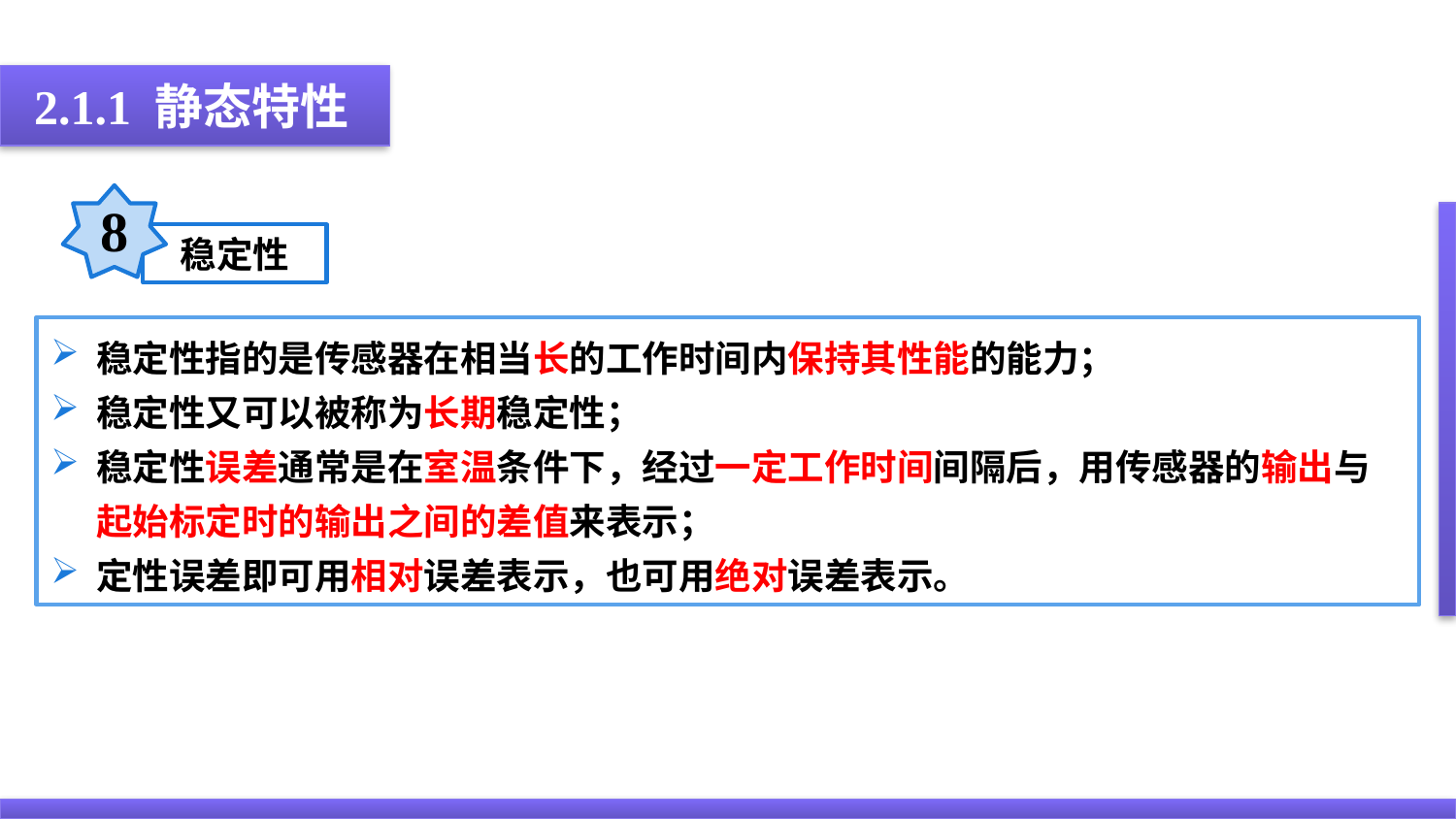

2.1.1 静态特性
8
稳定性
稳定性指的是传感器在相当长的工作时间内保持其性能的能力；
稳定性又可以被称为长期稳定性；
稳定性误差通常是在室温条件下，经过一定工作时间间隔后，用传感器的输出与起始标定时的输出之间的差值来表示；
定性误差即可用相对误差表示，也可用绝对误差表示。